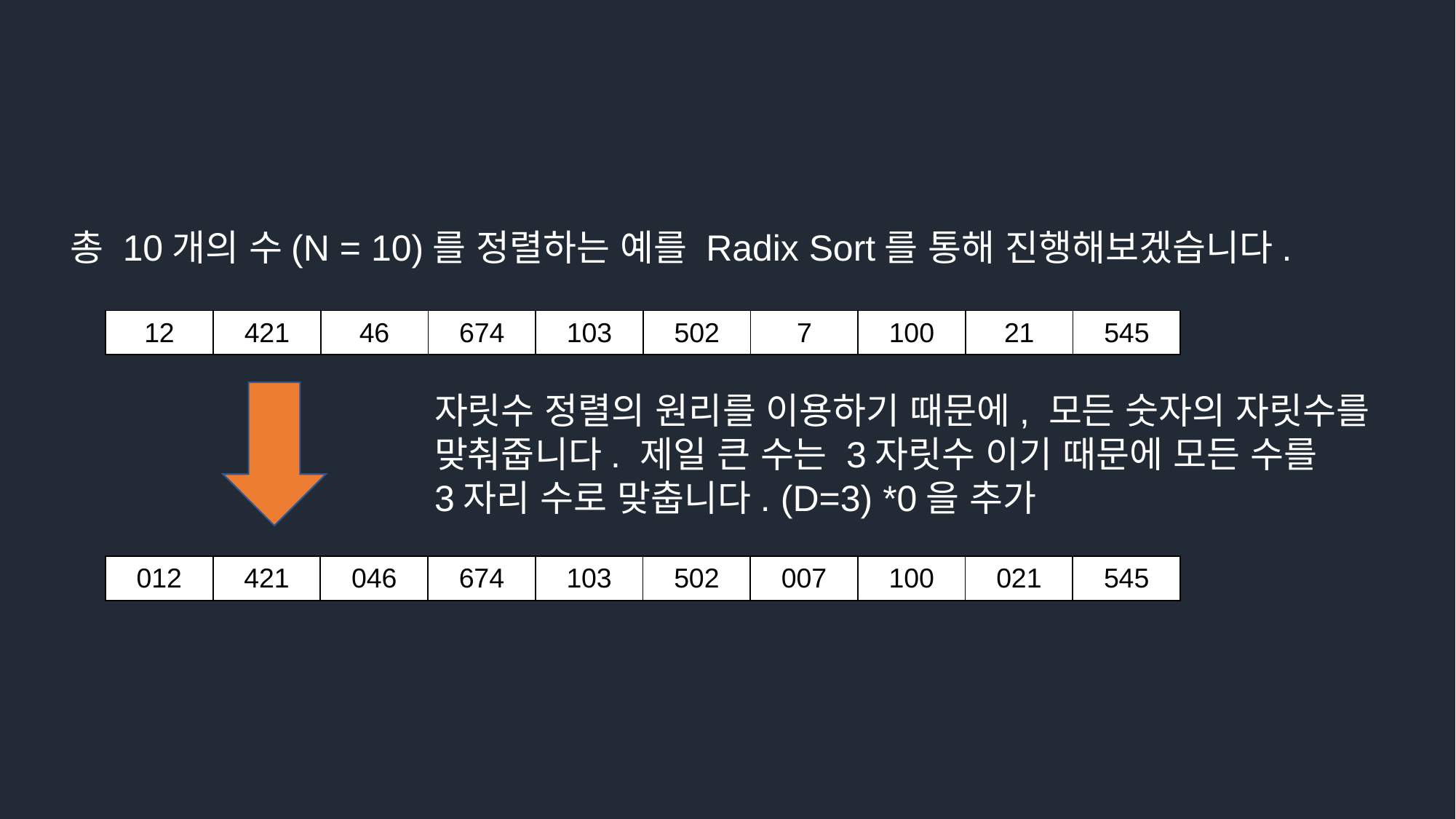

총 10개의 수(N = 10)를 정렬하는 예를 Radix Sort를 통해 진행해보겠습니다.
| 12 | 421 | 46 | 674 | 103 | 502 | 7 | 100 | 21 | 545 |
| --- | --- | --- | --- | --- | --- | --- | --- | --- | --- |

자릿수 정렬의 원리를 이용하기 때문에, 모든 숫자의 자릿수를
맞춰줍니다. 제일 큰 수는 3자릿수 이기 때문에 모든 수를
3자리 수로 맞춥니다. (D=3) *0을 추가
| 012 | 421 | 046 | 674 | 103 | 502 | 007 | 100 | 021 | 545 |
| --- | --- | --- | --- | --- | --- | --- | --- | --- | --- |